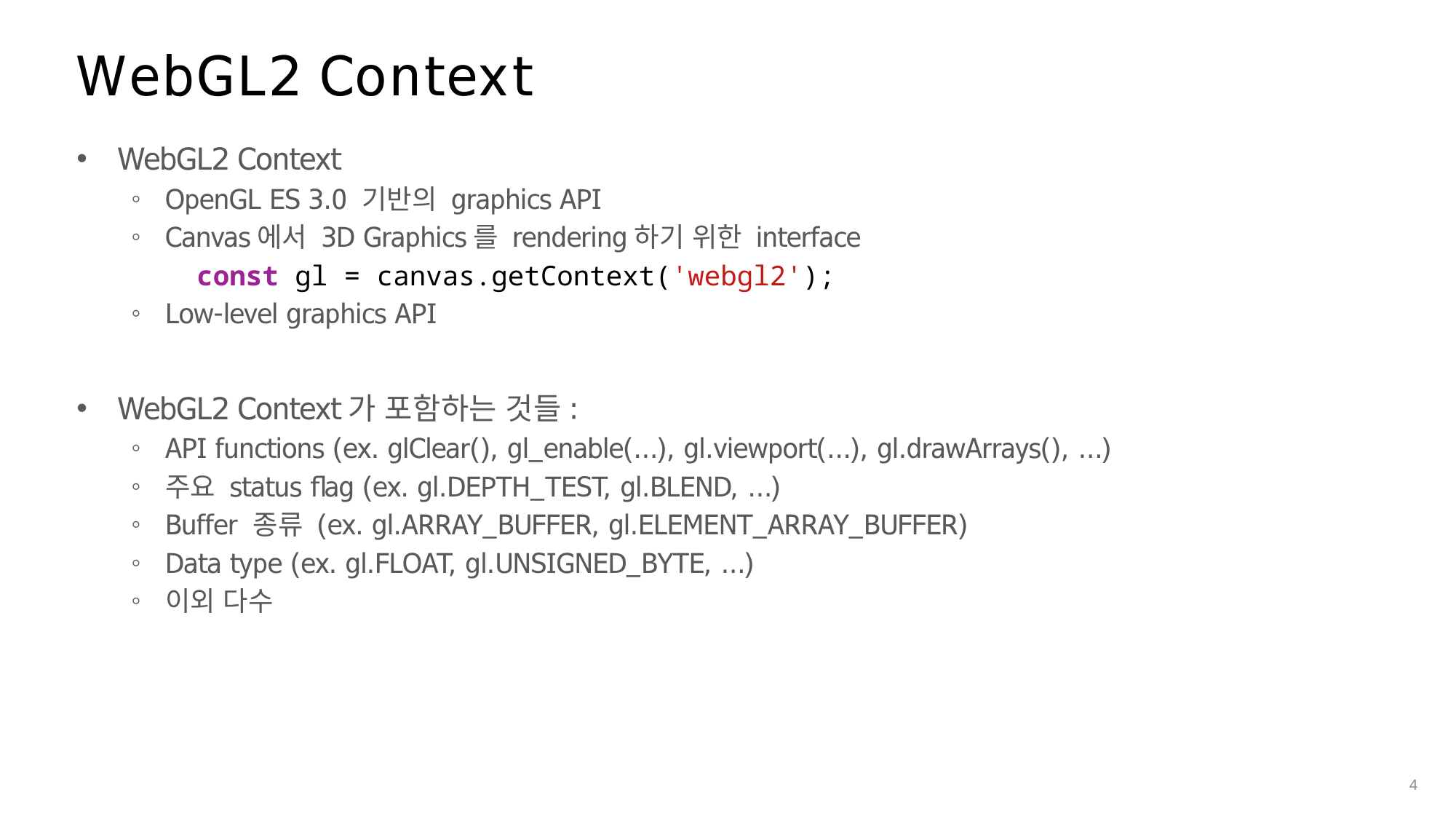

# WebGL2 Context
WebGL2 Context
OpenGL ES 3.0 기반의 graphics API
Canvas에서 3D Graphics를 rendering하기 위한 interface
    const gl = canvas.getContext('webgl2');
Low-level graphics API

WebGL2 Context가 포함하는 것들:
API functions (ex. glClear(), gl_enable(...), gl.viewport(...), gl.drawArrays(), ...)
주요 status flag (ex. gl.DEPTH_TEST, gl.BLEND, ...)
Buffer 종류 (ex. gl.ARRAY_BUFFER, gl.ELEMENT_ARRAY_BUFFER)
Data type (ex. gl.FLOAT, gl.UNSIGNED_BYTE, ...)
이외 다수

4